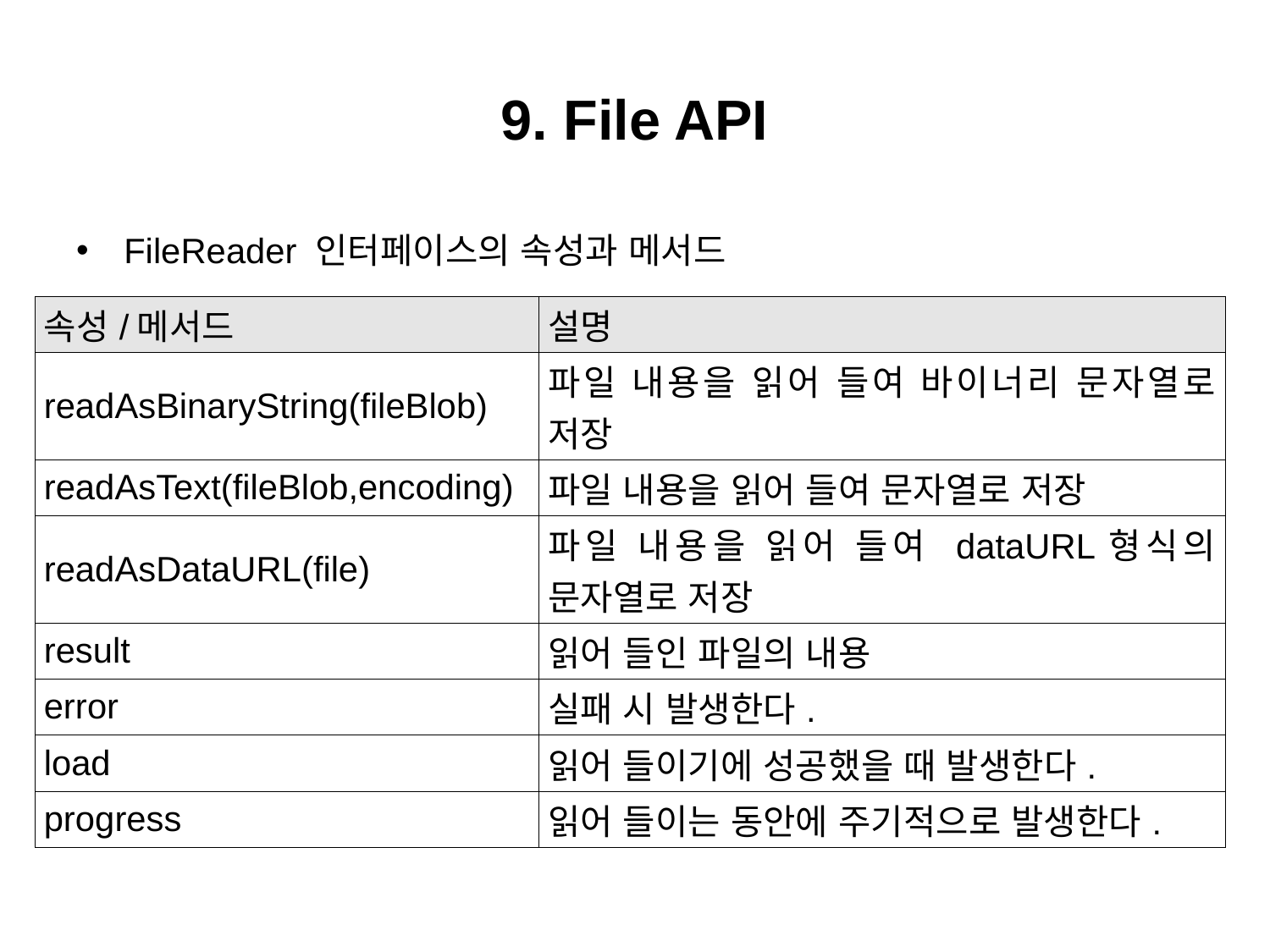

# 9. File API
FileReader 인터페이스의 속성과 메서드

| 속성/메서드 | 설명 |
| --- | --- |
| readAsBinaryString(fileBlob) | 파일 내용을 읽어 들여 바이너리 문자열로 저장 |
| readAsText(fileBlob,encoding) | 파일 내용을 읽어 들여 문자열로 저장 |
| readAsDataURL(file) | 파일 내용을 읽어 들여 dataURL형식의 문자열로 저장 |
| result | 읽어 들인 파일의 내용 |
| error | 실패 시 발생한다. |
| load | 읽어 들이기에 성공했을 때 발생한다. |
| progress | 읽어 들이는 동안에 주기적으로 발생한다. |